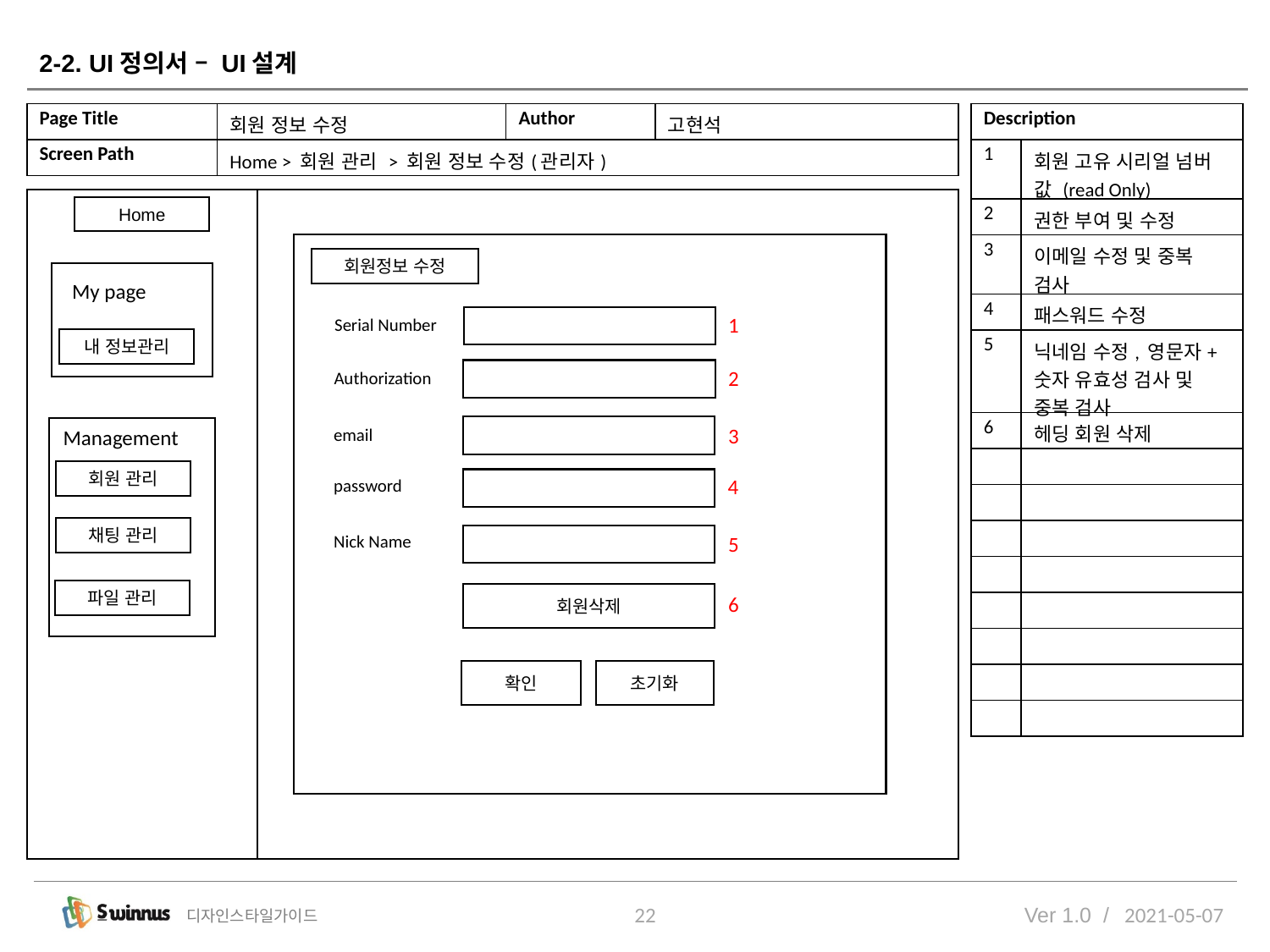

2-2. UI정의서 – UI설계
| Page Title | 회원 정보 수정 | Author | 고현석 |
| --- | --- | --- | --- |
| Screen Path | Home > 회원 관리 > 회원 정보 수정(관리자) |  |  |
| Description |  |
| --- | --- |
| 1 | 회원 고유 시리얼 넘버 값 (read Only) |
| 2 | 권한 부여 및 수정 |
| 3 | 이메일 수정 및 중복 검사 |
| 4 | 패스워드 수정 |
| 5 | 닉네임 수정, 영문자+ 숫자 유효성 검사 및 중복 검사 |
| 6 | 헤딩 회원 삭제 |
|  |  |
|  |  |
|  |  |
|  |  |
|  |  |
|  |  |
|  |  |
|  |  |

Home

회원정보 수정

My page
1

Serial Number
내 정보관리
2

Authorization
3

email

Management
회원 관리
4
password

채팅 관리
Nick Name
5

파일 관리
회원삭제
6
확인
초기화
Ver 1.0  /
2021-05-07
디자인스타일가이드